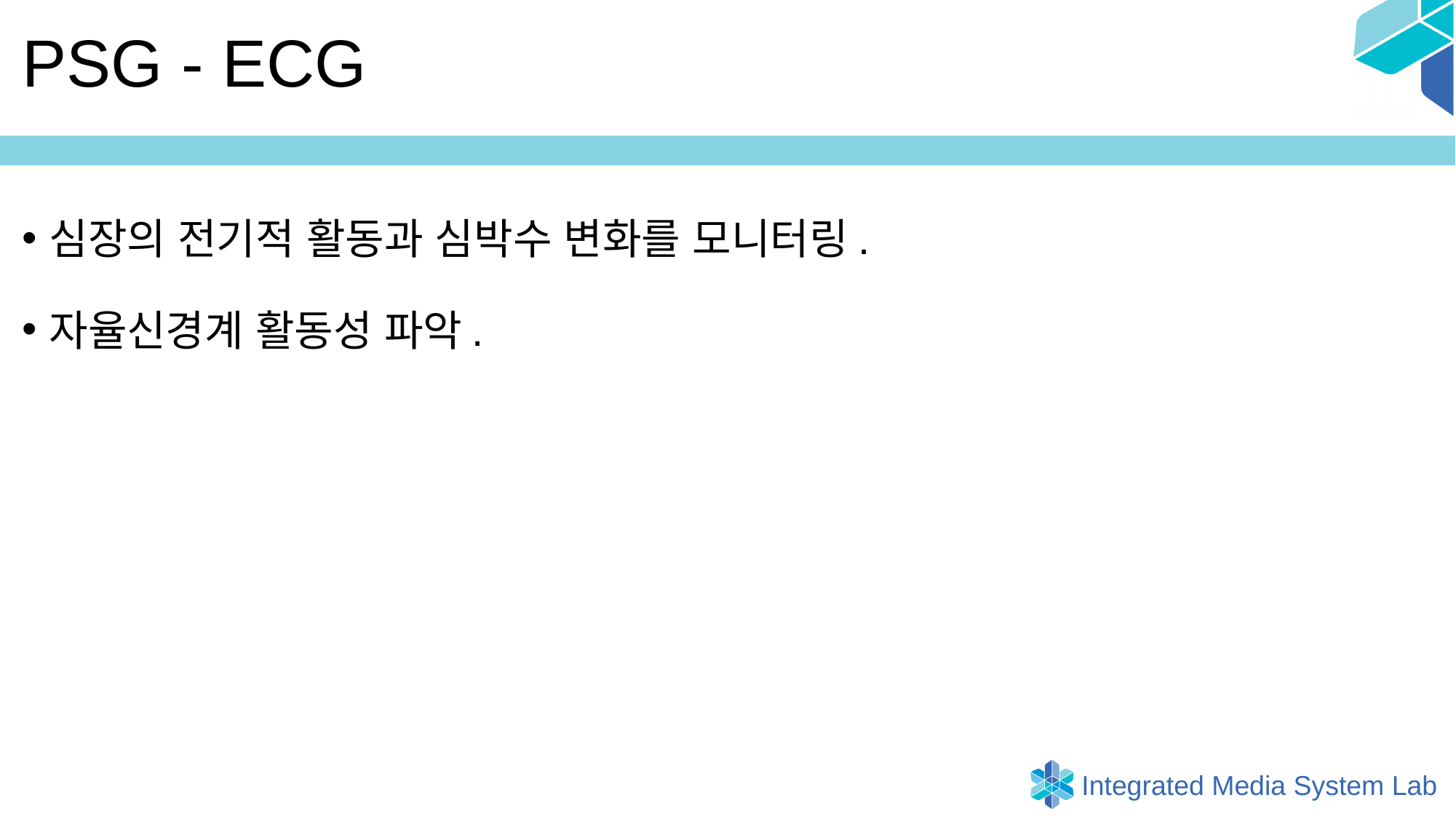

# PSG - ECG

심장의 전기적 활동과 심박수 변화를 모니터링.
자율신경계 활동성 파악.